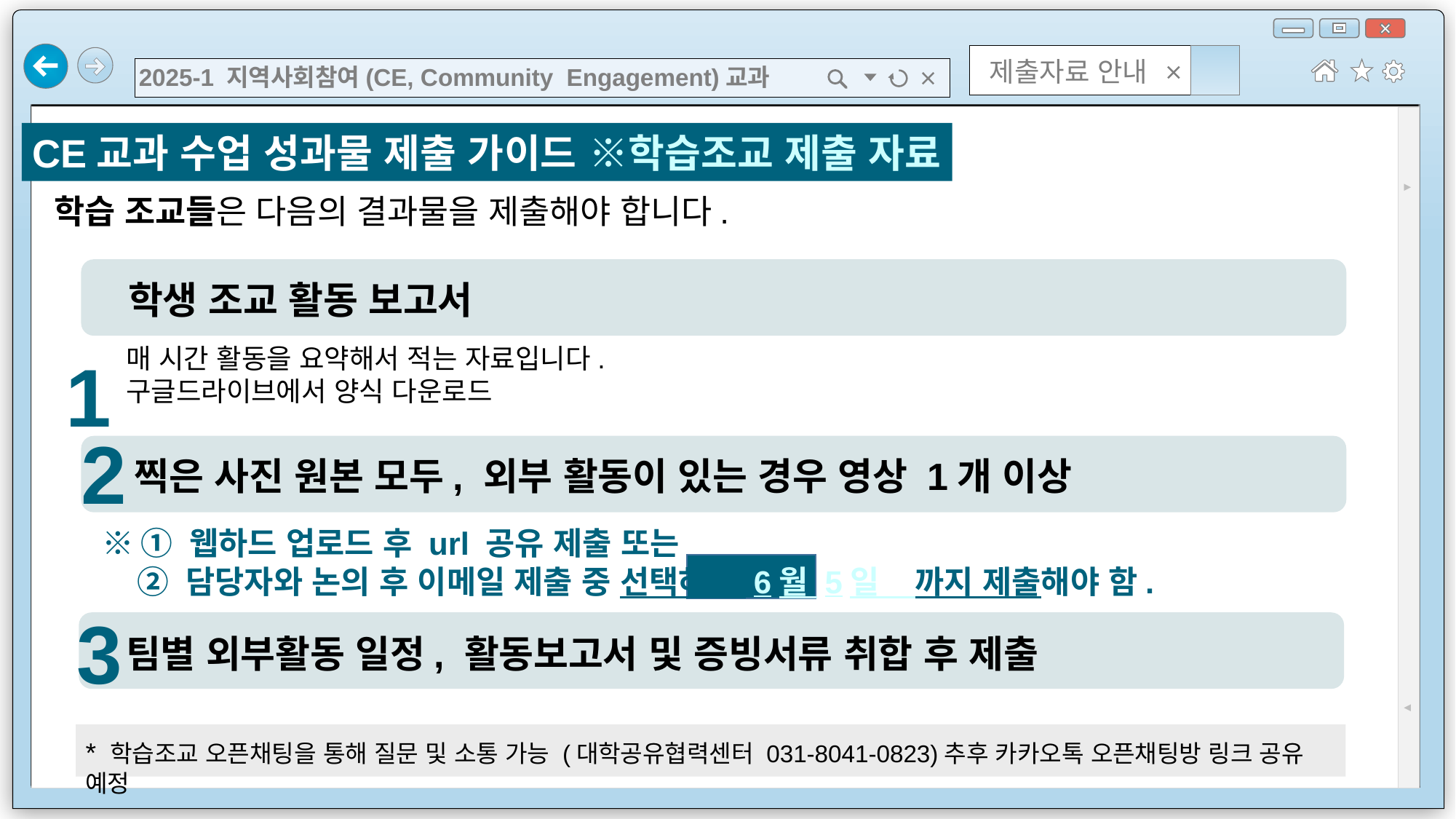

제출자료 안내
2025-1 지역사회참여(CE, Community  Engagement)교과

▲                                                                                                                                                   ▼
CE교과 수업 성과물 제출 가이드 ※학습조교 제출 자료
학습 조교들은 다음의 결과물을 제출해야 합니다.
 1

학생 조교 활동 보고서
매 시간 활동을 요약해서 적는 자료입니다.
구글드라이브에서 양식 다운로드
2

찍은 사진 원본 모두, 외부 활동이 있는 경우 영상 1개 이상
※ ① 웹하드 업로드 후 url 공유 제출 또는
    ② 담당자와 논의 후 이메일 제출 중 선택하여 6월 5일    까지 제출해야 함.

3

팀별 외부활동 일정, 활동보고서 및 증빙서류 취합 후 제출

* 학습조교 오픈채팅을 통해 질문 및 소통 가능 (대학공유협력센터 031-8041-0823)추후 카카오톡 오픈채팅방 링크 공유 예정